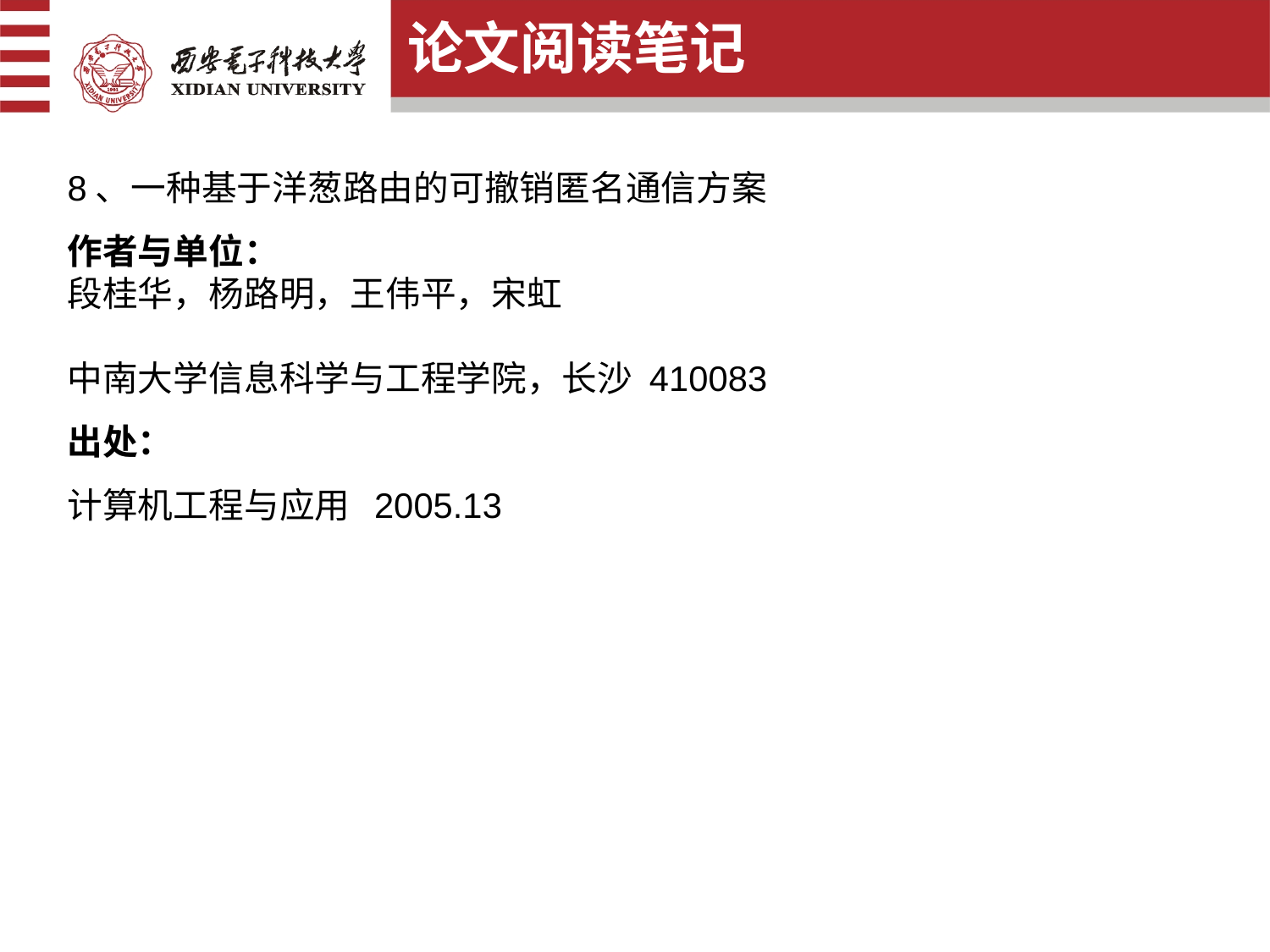

论文阅读笔记
8、一种基于洋葱路由的可撤销匿名通信方案
作者与单位：
段桂华，杨路明，王伟平，宋虹

中南大学信息科学与工程学院，长沙 410083
出处：
计算机工程与应用  2005.13